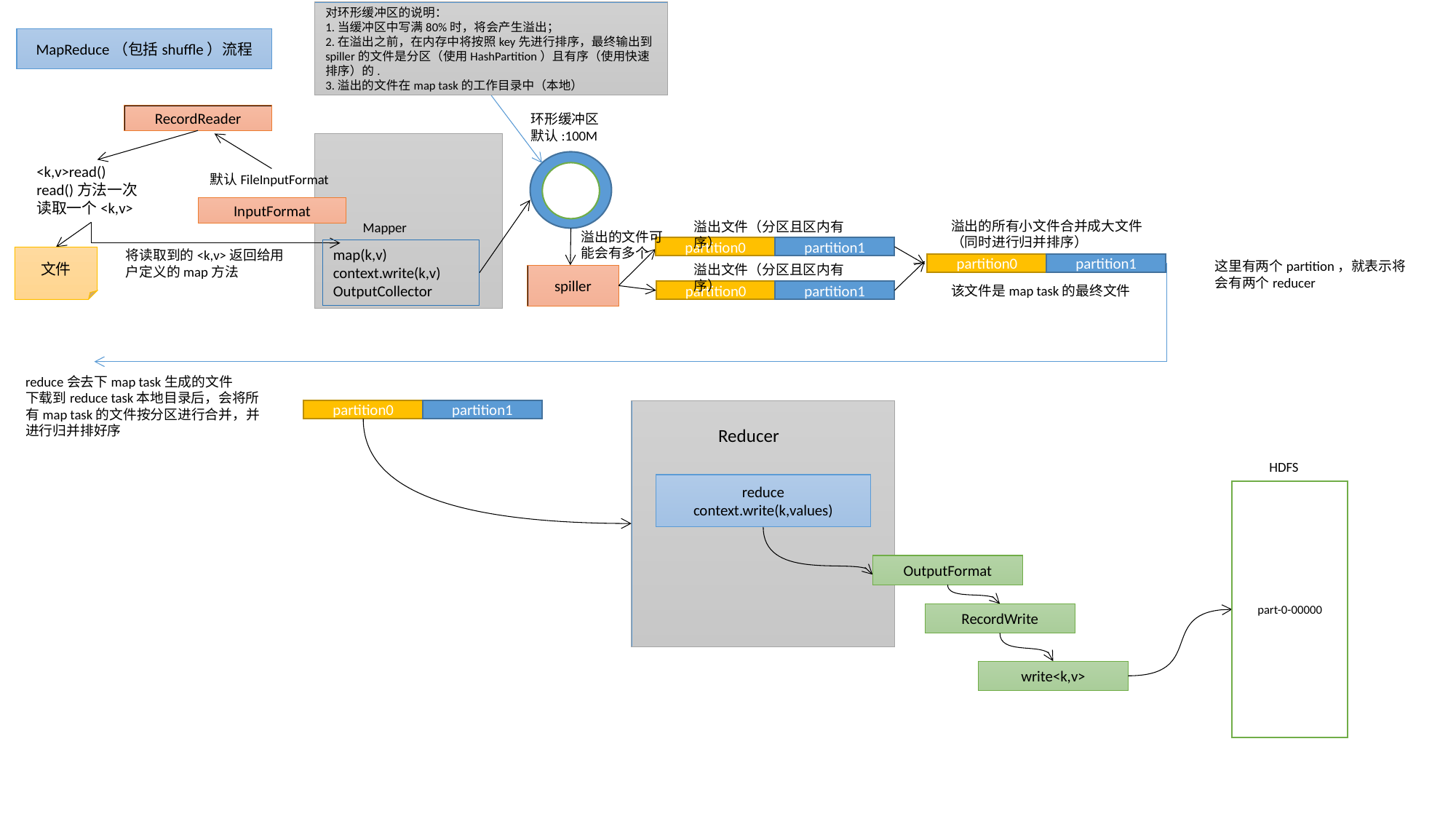

对环形缓冲区的说明：
1.当缓冲区中写满80%时，将会产生溢出；
2.在溢出之前，在内存中将按照key先进行排序，最终输出到spiller的文件是分区（使用HashPartition）且有序（使用快速排序）的.
3.溢出的文件在map task的工作目录中（本地）
MapReduce（包括shuffle）流程
RecordReader
环形缓冲区
默认:100M

<k,v>read()
read()方法一次读取一个<k,v>

默认FileInputFormat
InputFormat
溢出的所有小文件合并成大文件
（同时进行归并排序）
溢出文件（分区且区内有序）
Mapper
溢出的文件可能会有多个
partition0
partition1
map(k,v)
context.write(k,v)
OutputCollector
将读取到的<k,v>返回给用户定义的map方法
文件
这里有两个partition，就表示将会有两个reducer
partition0
partition1
溢出文件（分区且区内有序）
spiller
该文件是map task的最终文件
partition0
partition1
reduce会去下map task生成的文件
下载到reduce task本地目录后，会将所有map task的文件按分区进行合并，并进行归并排好序
partition0
partition1

Reducer
HDFS
reduce
context.write(k,values)
part-0-00000
OutputFormat
RecordWrite
write<k,v>